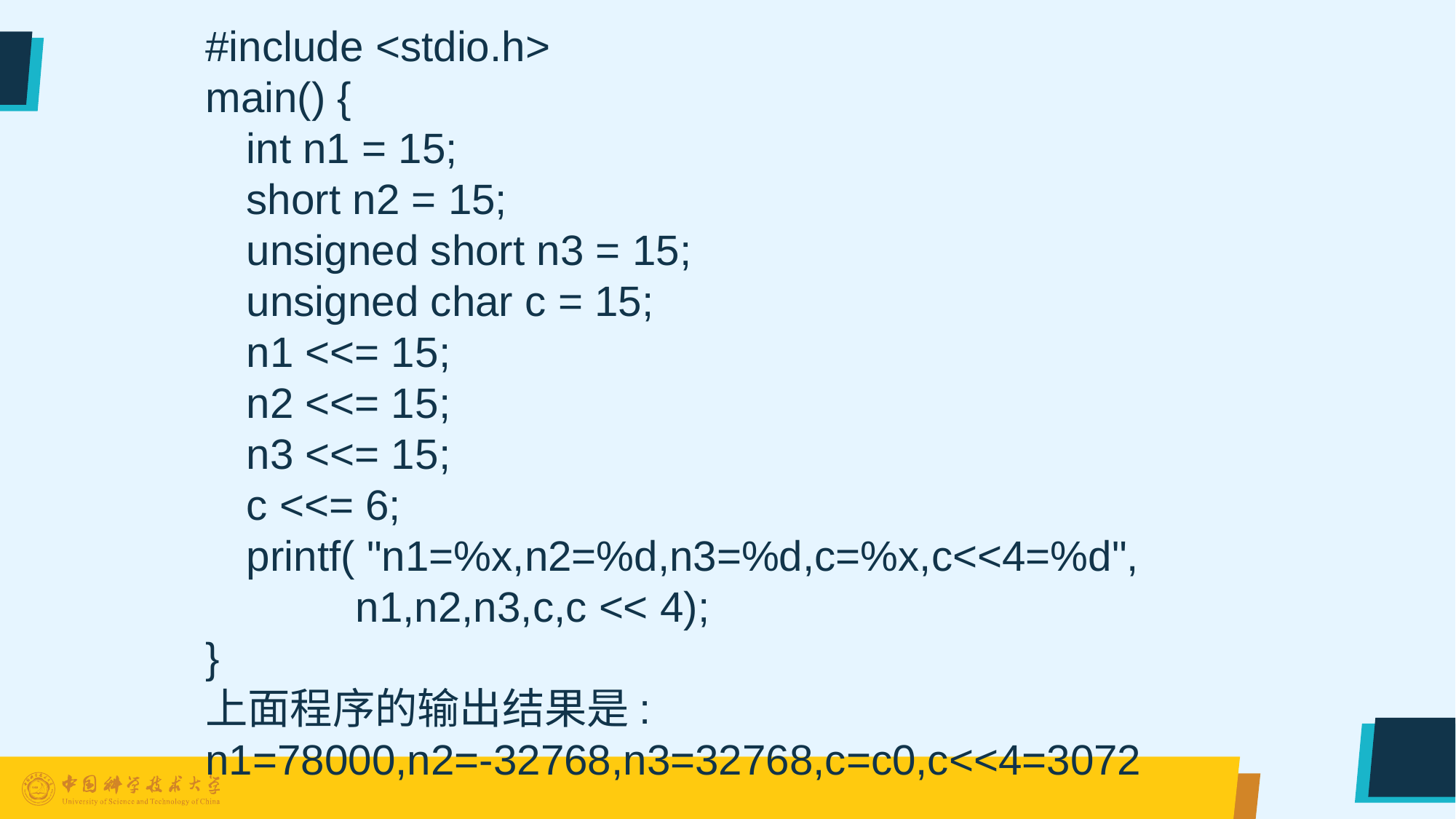

#include <stdio.h>
main() {
	int n1 = 15;
	short n2 = 15;
	unsigned short n3 = 15;
	unsigned char c = 15;
	n1 <<= 15;
	n2 <<= 15;
	n3 <<= 15;
	c <<= 6;
	printf( "n1=%x,n2=%d,n3=%d,c=%x,c<<4=%d",
		n1,n2,n3,c,c << 4);
}
上面程序的输出结果是:
n1=78000,n2=-32768,n3=32768,c=c0,c<<4=3072